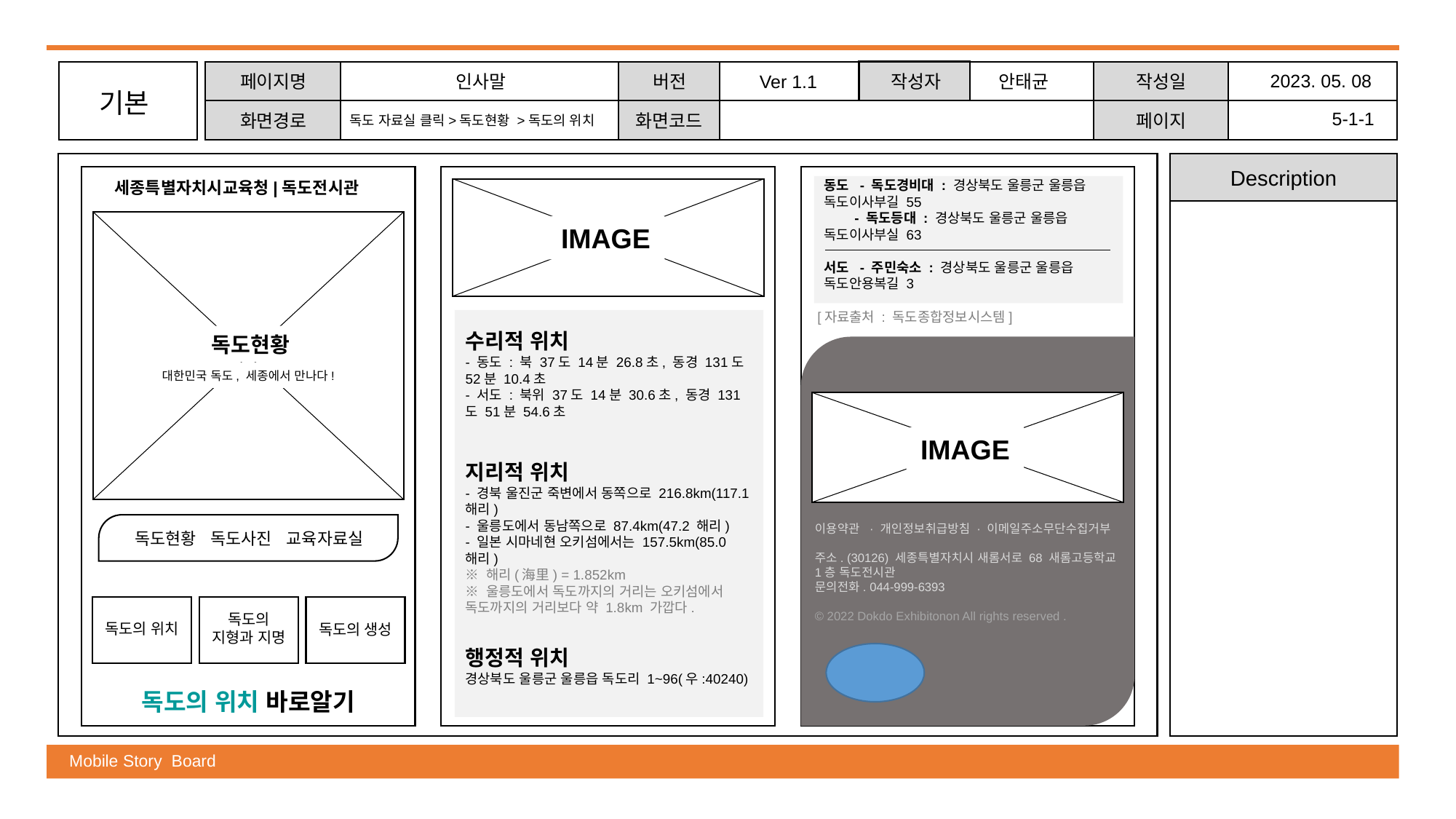

2023. 05. 08
페이지명
인사말
버전
Ver 1.1
작성자
안태균
작성일
기본
5-1-1
화면경로
화면코드
페이지
독도 자료실 클릭>독도현황 >독도의 위치

Description

세종특별자치시교육청|독도전시관
동도  - 독도경비대 : 경상북도 울릉군 울릉읍 독도이사부길 55
        - 독도등대 : 경상북도 울릉군 울릉읍 독도이사부실 63

서도  - 주민숙소 : 경상북도 울릉군 울릉읍 독도안용복길 3

IMAGE

독도현황
대한민국 독도, 세종에서 만나다!
[자료출처 : 독도종합정보시스템]

수리적 위치
- 동도 : 북 37도 14분 26.8초, 동경 131도 52분 10.4초
- 서도 : 북위 37도 14분 30.6초, 동경 131도 51분 54.6초

지리적 위치
- 경북 울진군 죽변에서 동쪽으로 216.8km(117.1 해리)
- 울릉도에서 동남쪽으로 87.4km(47.2 해리)
- 일본 시마네현 오키섬에서는 157.5km(85.0 해리)
※ 해리(海里) = 1.852km
※ 울릉도에서 독도까지의 거리는 오키섬에서 독도까지의 거리보다 약 1.8km 가깝다.

행정적 위치
경상북도 울릉군 울릉읍 독도리 1~96(우:40240)

IMAGE
이용약관  · 개인정보취급방침 · 이메일주소무단수집거부

주소. (30126) 세종특별자치시 새롬서로 68 새롬고등학교 1층 독도전시관
문의전화. 044-999-6393

© 2022 Dokdo Exhibitonon All rights reserved .

독도현황   독도사진   교육자료실

독도의 위치

독도의 지형과 지명

독도의 생성
독도의 위치 바로알기

Mobile Story  Board